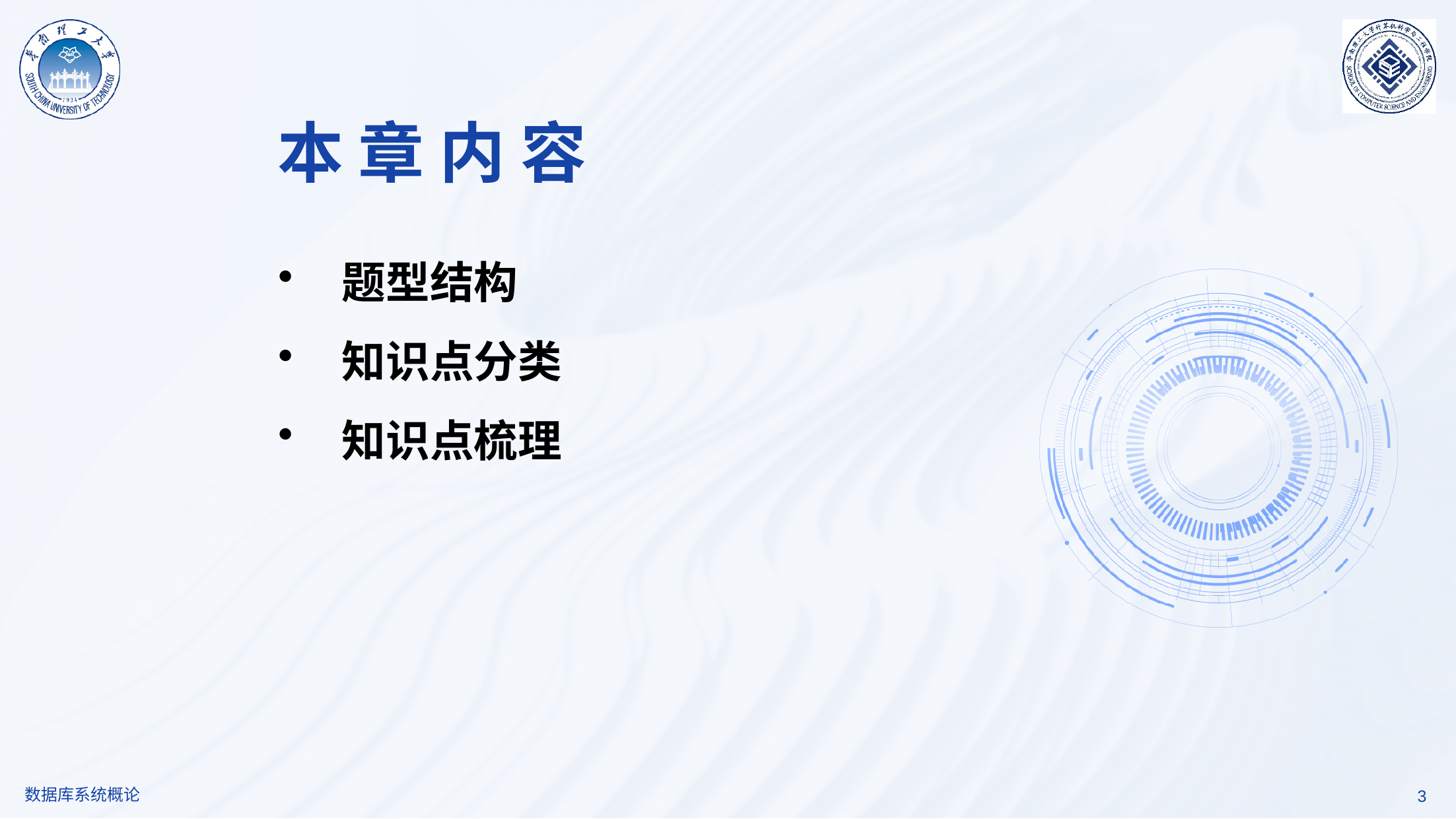

本 章 内 容
题型结构
知识点分类
知识点梳理